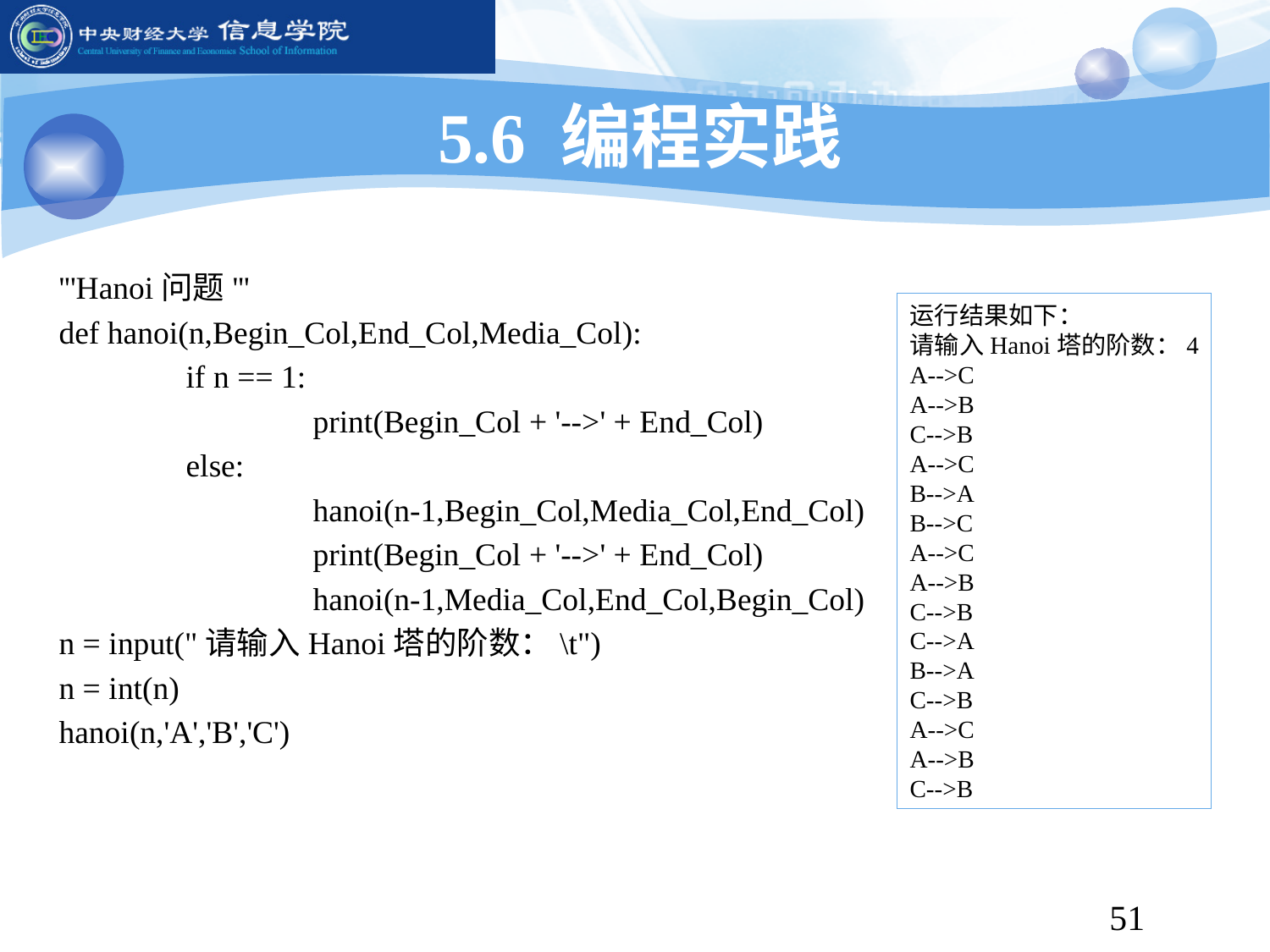

# 5.6 编程实践
'''Hanoi问题'''
def hanoi(n,Begin_Col,End_Col,Media_Col):
	if n == 1:
		print(Begin_Col + '-->' + End_Col)
	else:
		hanoi(n-1,Begin_Col,Media_Col,End_Col)
		print(Begin_Col + '-->' + End_Col)
		hanoi(n-1,Media_Col,End_Col,Begin_Col)
n = input("请输入Hanoi塔的阶数：\t")
n = int(n)
hanoi(n,'A','B','C')

运行结果如下：
请输入Hanoi塔的阶数：4
A-->C
A-->B
C-->B
A-->C
B-->A
B-->C
A-->C
A-->B
C-->B
C-->A
B-->A
C-->B
A-->C
A-->B
C-->B